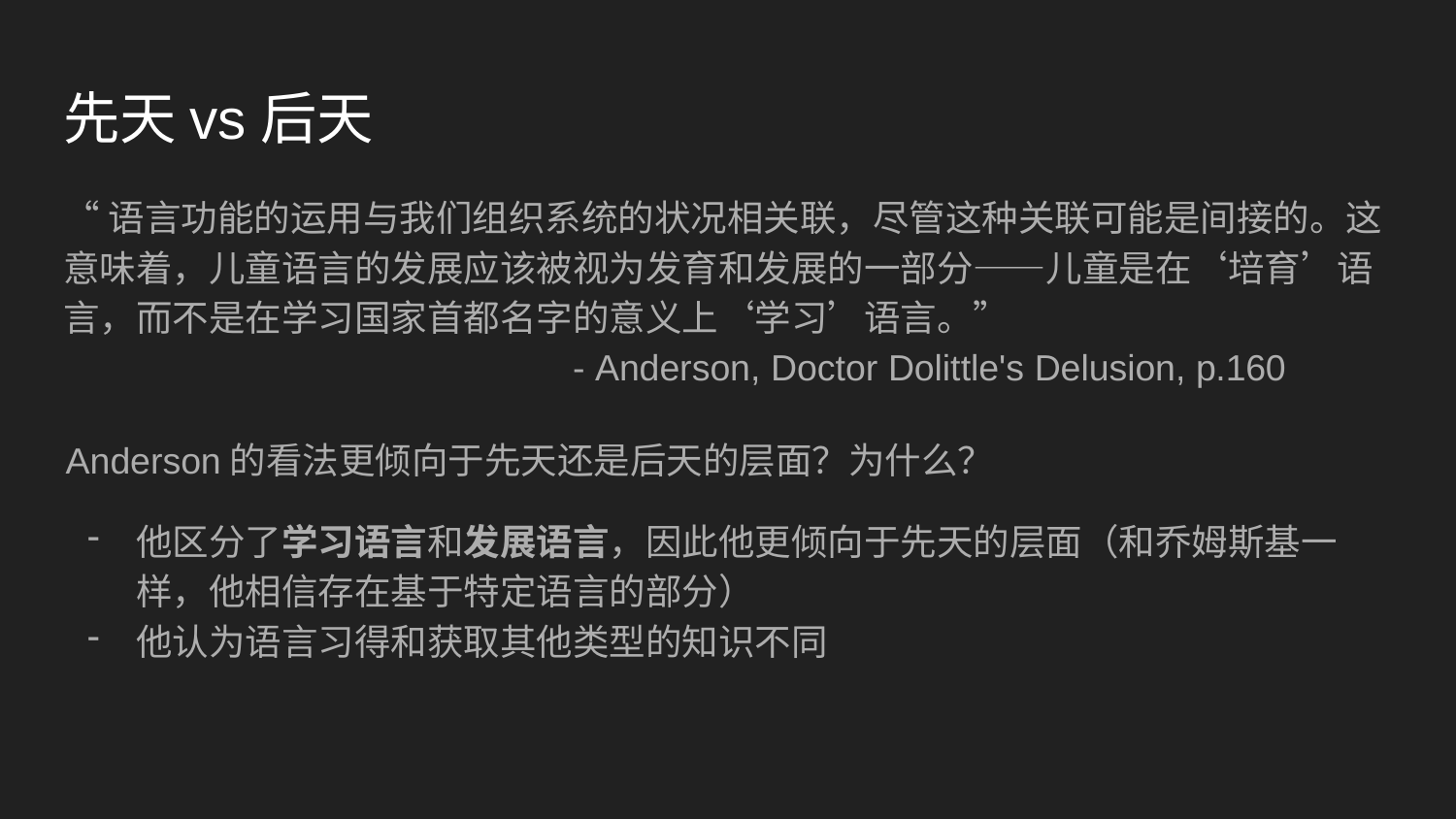

# 先天vs后天
“语言功能的运用与我们组织系统的状况相关联，尽管这种关联可能是间接的。这意味着，儿童语言的发展应该被视为发育和发展的一部分——儿童是在‘培育’语言，而不是在学习国家首都名字的意义上‘学习’语言。”
- Anderson, Doctor Dolittle's Delusion, p.160

Anderson的看法更倾向于先天还是后天的层面？为什么？
他区分了学习语言和发展语言，因此他更倾向于先天的层面（和乔姆斯基一样，他相信存在基于特定语言的部分）
他认为语言习得和获取其他类型的知识不同